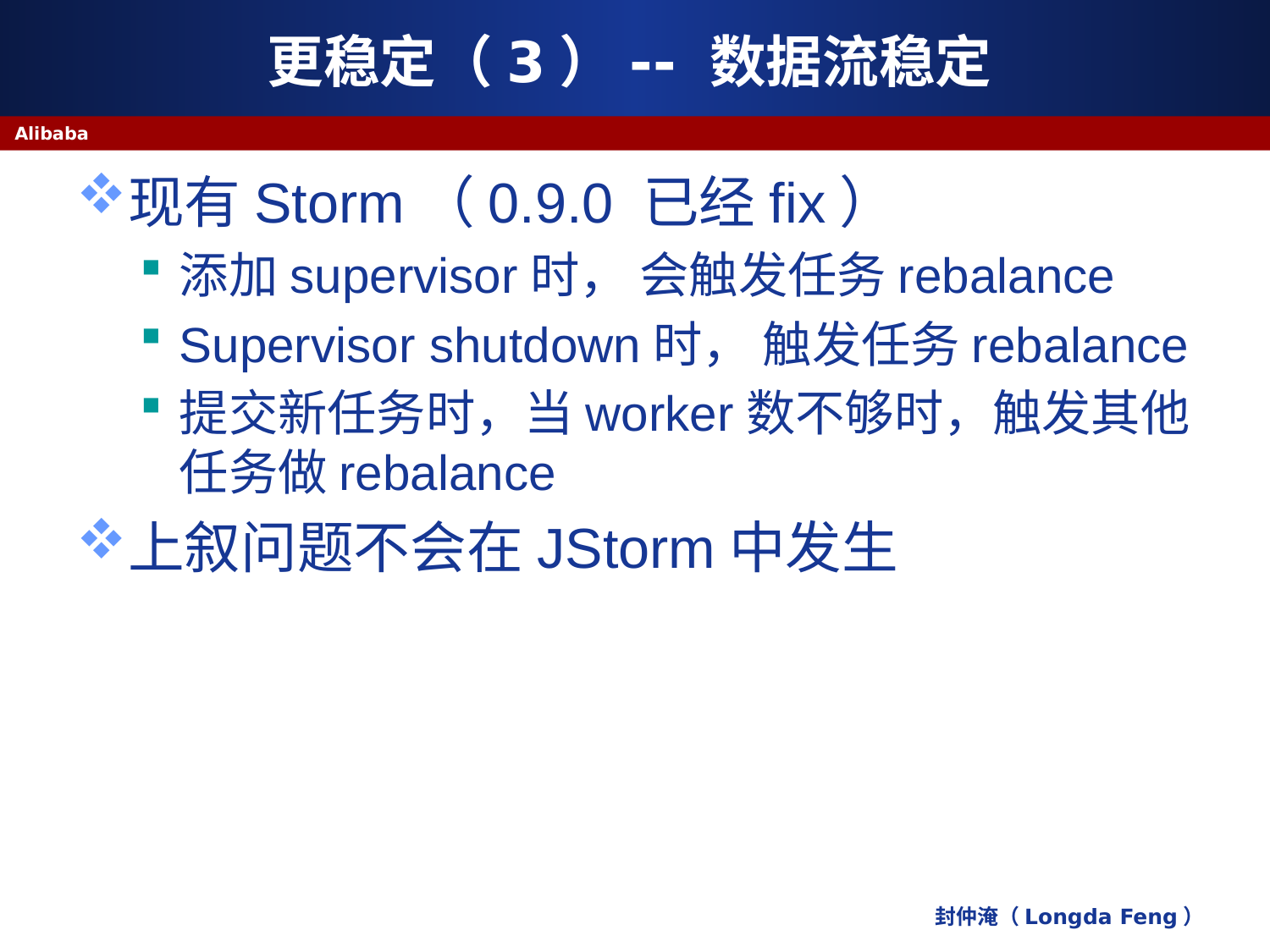

# 更稳定（3）-- 数据流稳定
Alibaba
现有Storm（0.9.0 已经fix）
添加supervisor时， 会触发任务rebalance
Supervisor shutdown时， 触发任务rebalance
提交新任务时，当worker数不够时，触发其他任务做rebalance
上叙问题不会在JStorm中发生
封仲淹（Longda Feng）